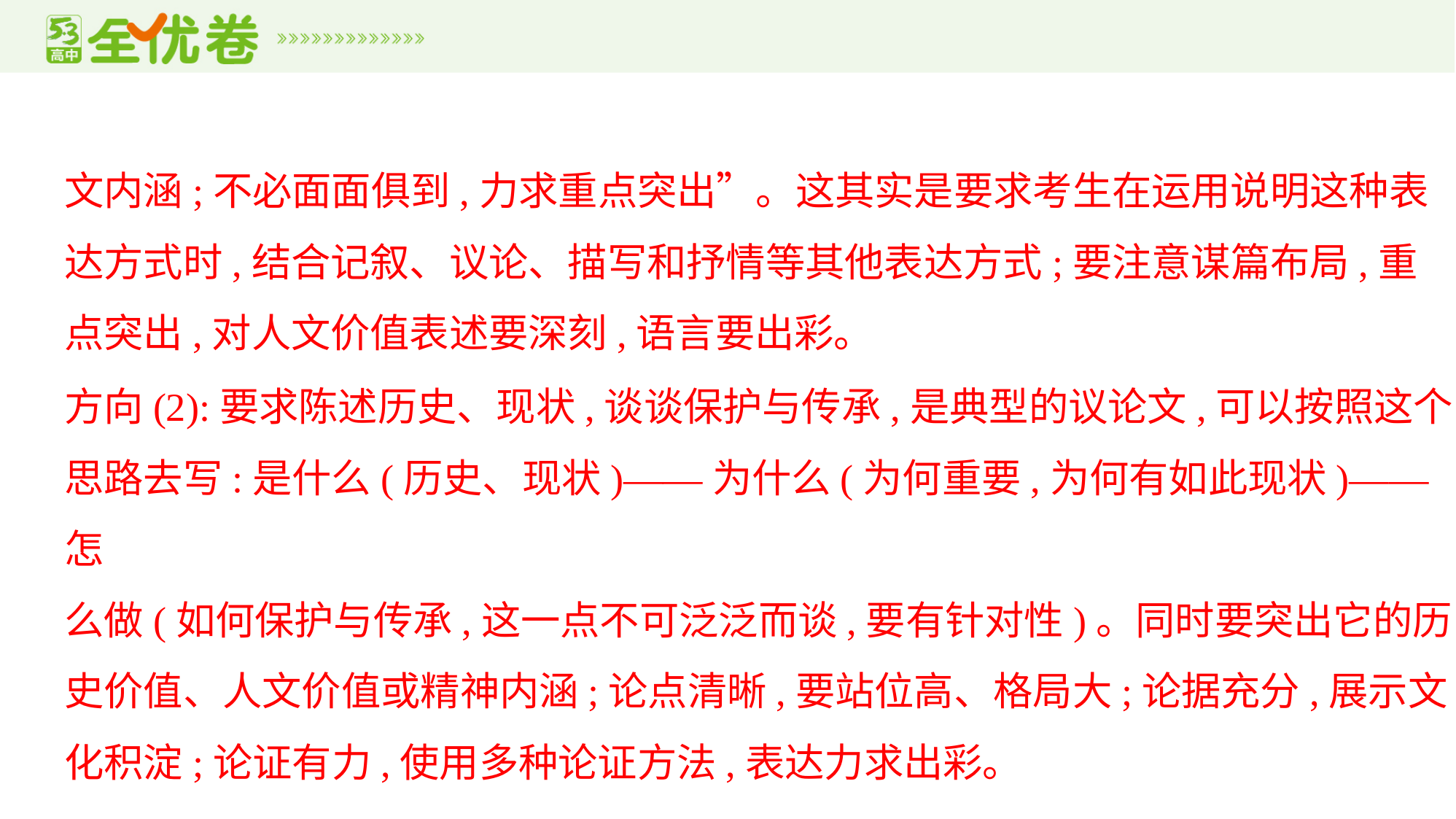

文内涵;不必面面俱到,力求重点突出”。这其实是要求考生在运用说明这种表
达方式时,结合记叙、议论、描写和抒情等其他表达方式;要注意谋篇布局,重
点突出,对人文价值表述要深刻,语言要出彩。
方向(2):要求陈述历史、现状,谈谈保护与传承,是典型的议论文,可以按照这个
思路去写:是什么(历史、现状)——为什么(为何重要,为何有如此现状)——怎
么做(如何保护与传承,这一点不可泛泛而谈,要有针对性)。同时要突出它的历
史价值、人文价值或精神内涵;论点清晰,要站位高、格局大;论据充分,展示文
化积淀;论证有力,使用多种论证方法,表达力求出彩。